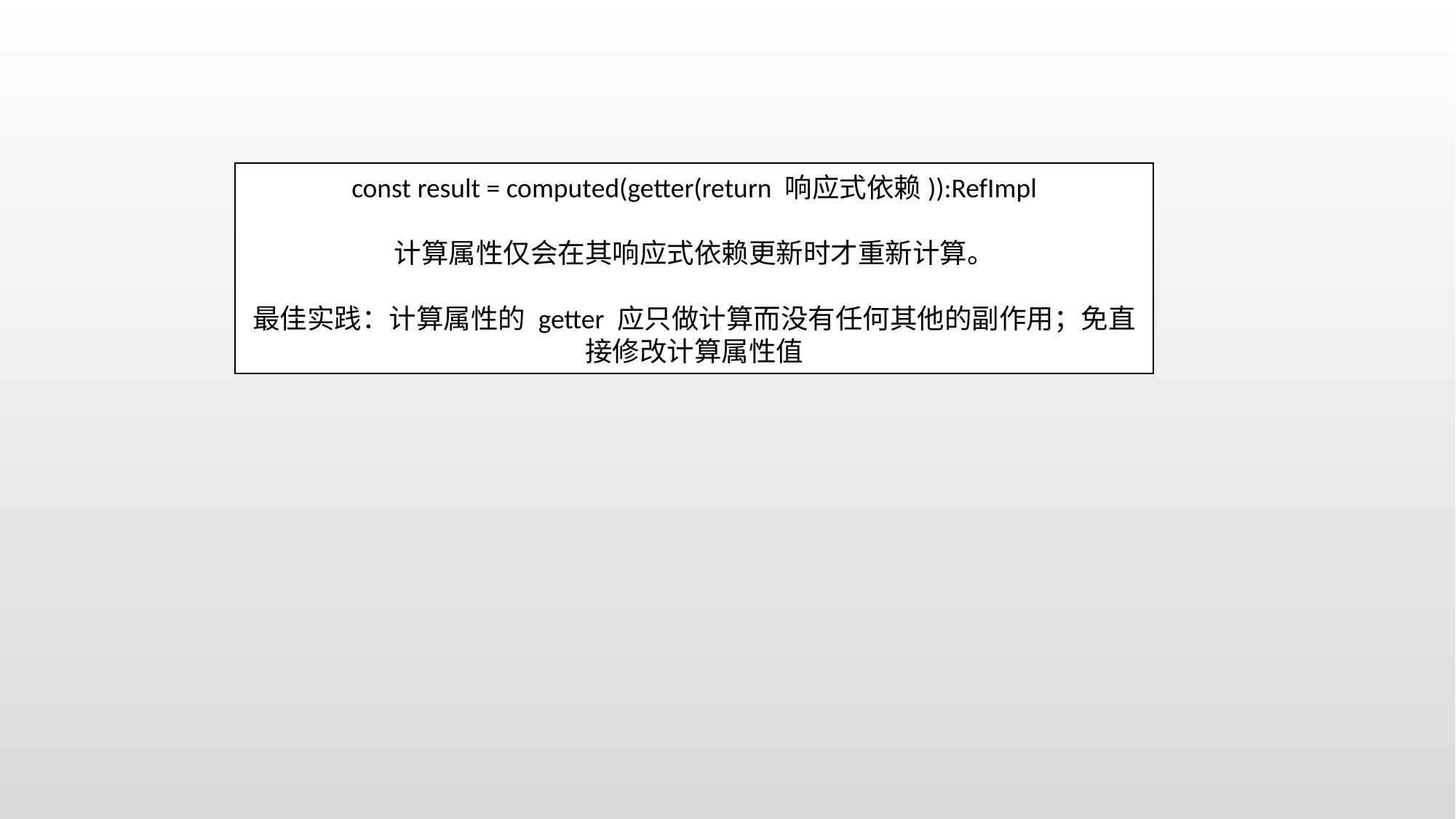

const result = computed(getter(return 响应式依赖)):RefImpl

计算属性仅会在其响应式依赖更新时才重新计算。

最佳实践：计算属性的 getter 应只做计算而没有任何其他的副作用；免直接修改计算属性值